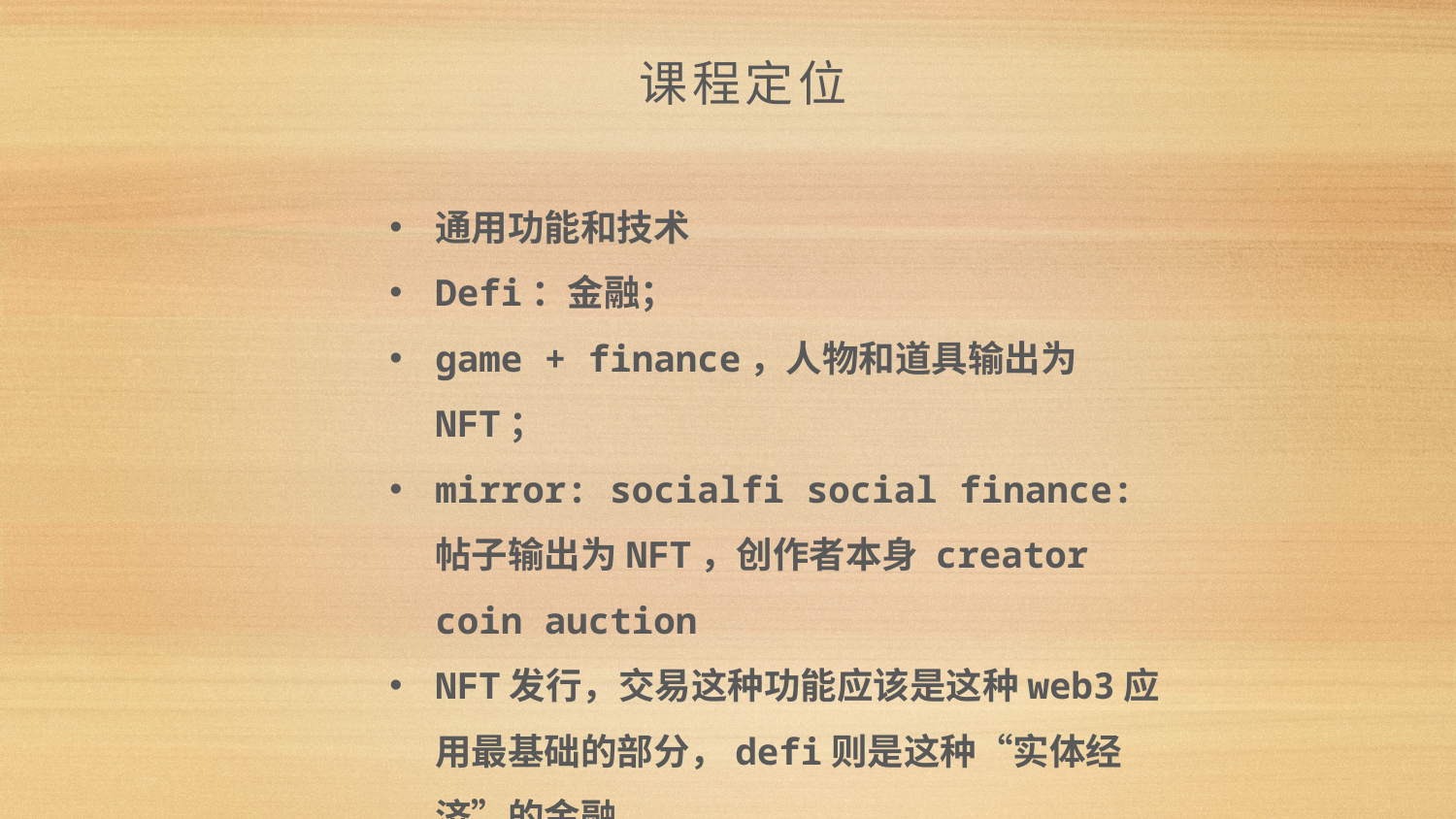

课程定位
通用功能和技术
Defi：金融；
game + finance，人物和道具输出为NFT；
mirror: socialfi social finance: 帖子输出为NFT，创作者本身 creator coin auction
NFT发行，交易这种功能应该是这种web3应用最基础的部分，defi则是这种“实体经济”的金融
把NFT开发作为我们课程的基础内容